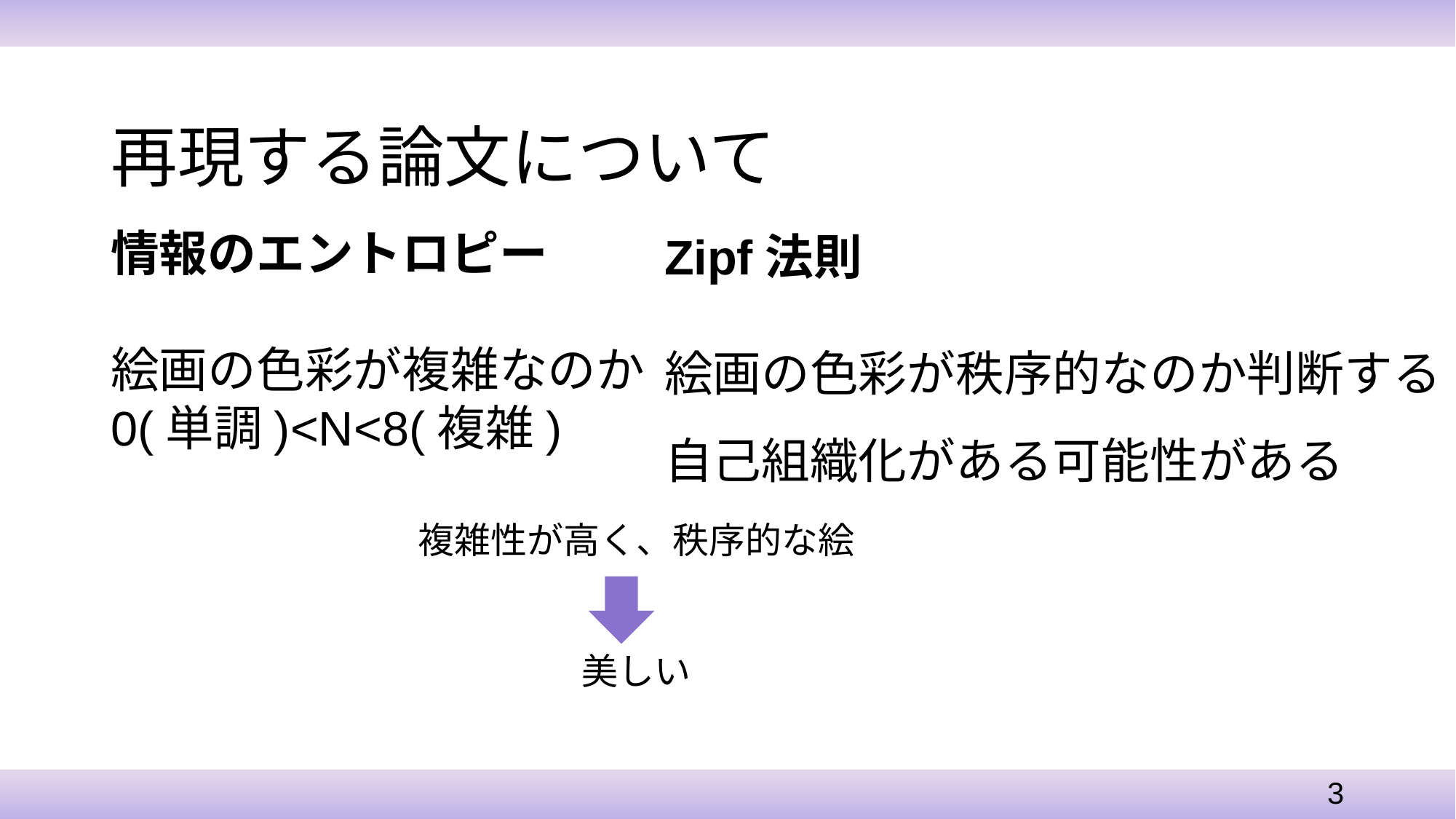

# 再現する論文について
情報のエントロピー
絵画の色彩が複雑なのか
0(単調)<N<8(複雑)

Zipf法則
絵画の色彩が秩序的なのか判断する
自己組織化がある可能性がある

複雑性が高く、秩序的な絵

美しい

3